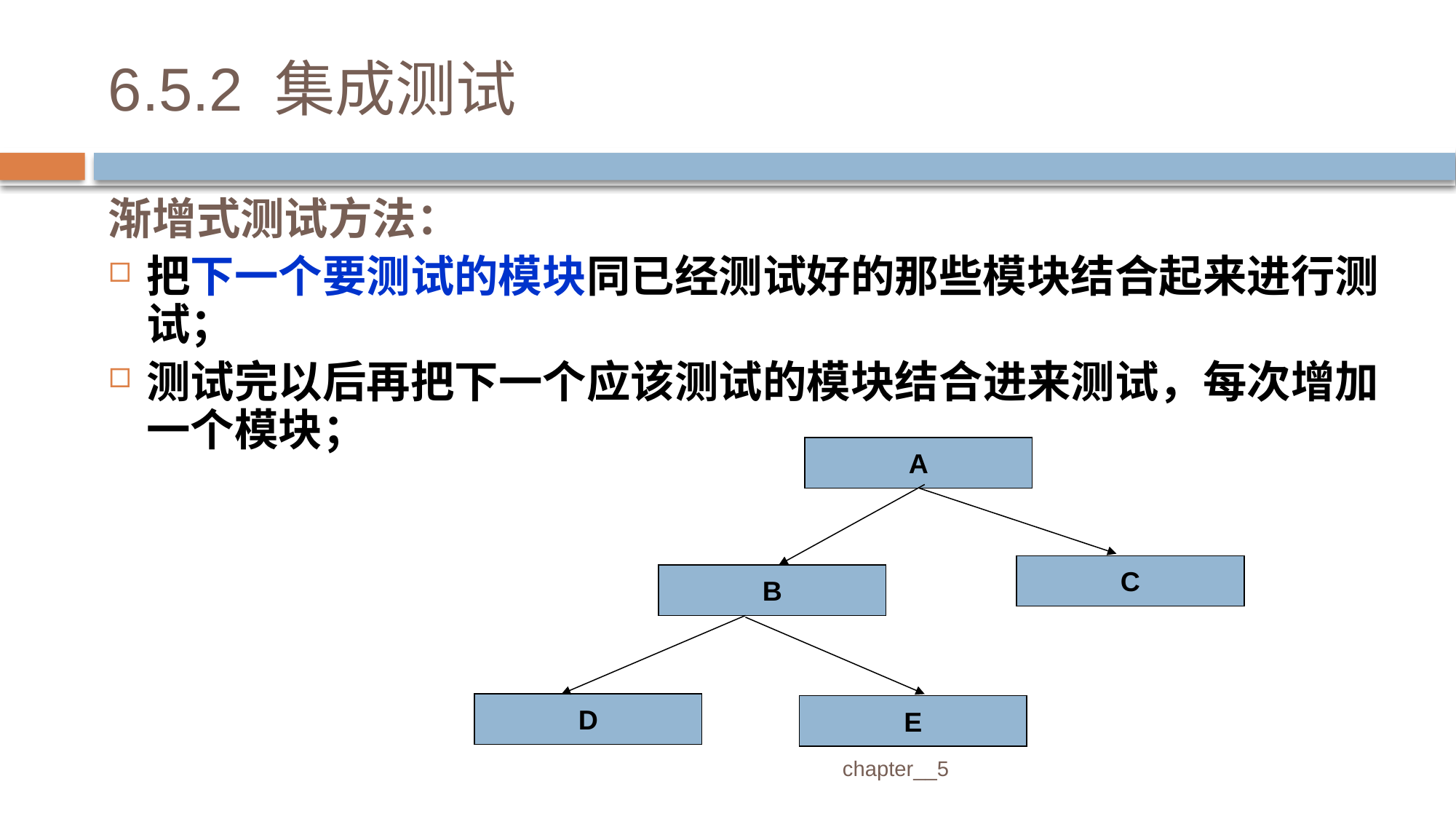

# 6.5.2 集成测试
75
渐增式测试方法：
把下一个要测试的模块同已经测试好的那些模块结合起来进行测试；
测试完以后再把下一个应该测试的模块结合进来测试，每次增加一个模块；

A

C
B

D
E
 chapter__5